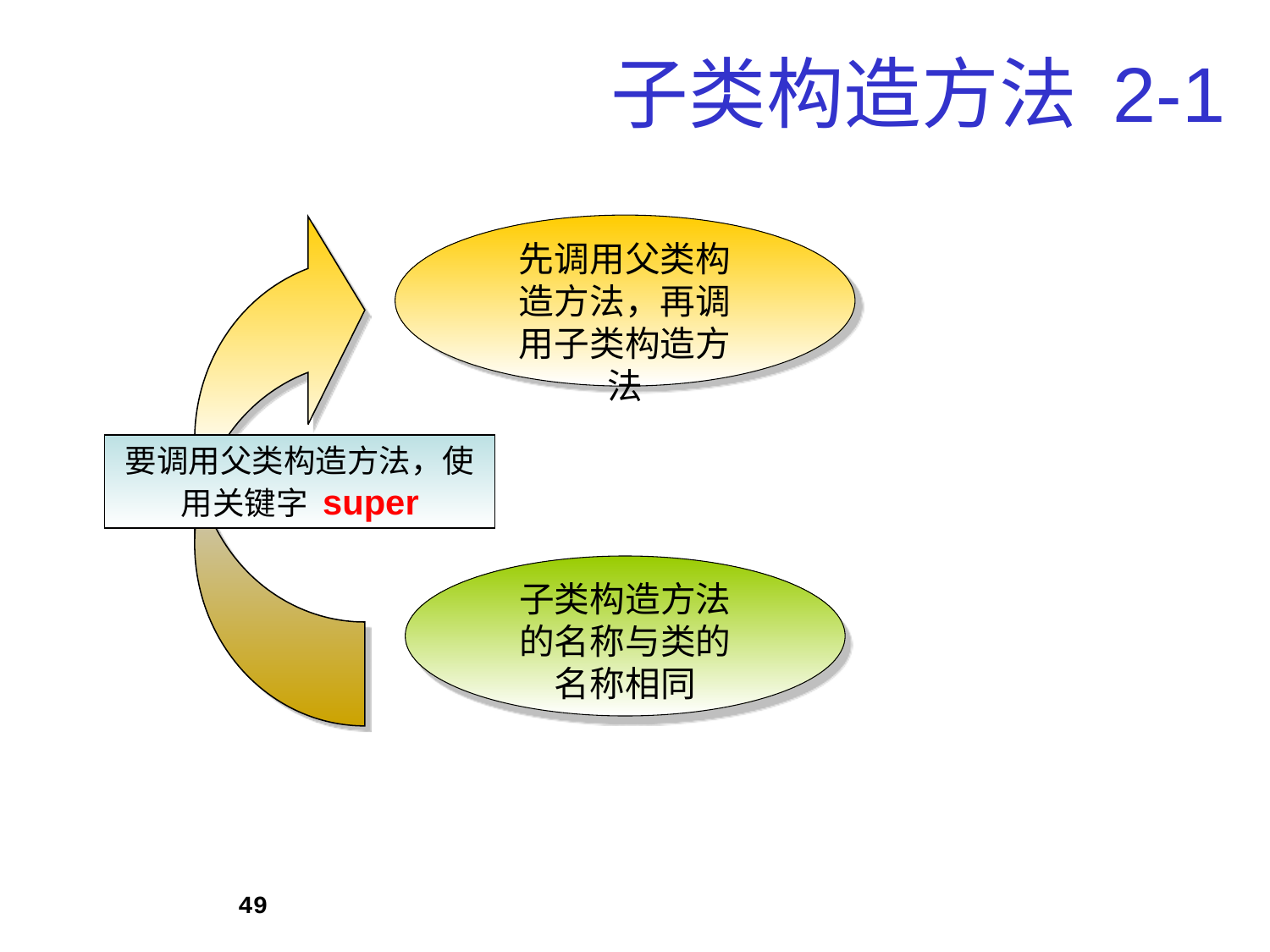

# 子类构造方法 2-1

先调用父类构造方法，再调用子类构造方法

要调用父类构造方法，使用关键字 super

子类构造方法的名称与类的名称相同
49